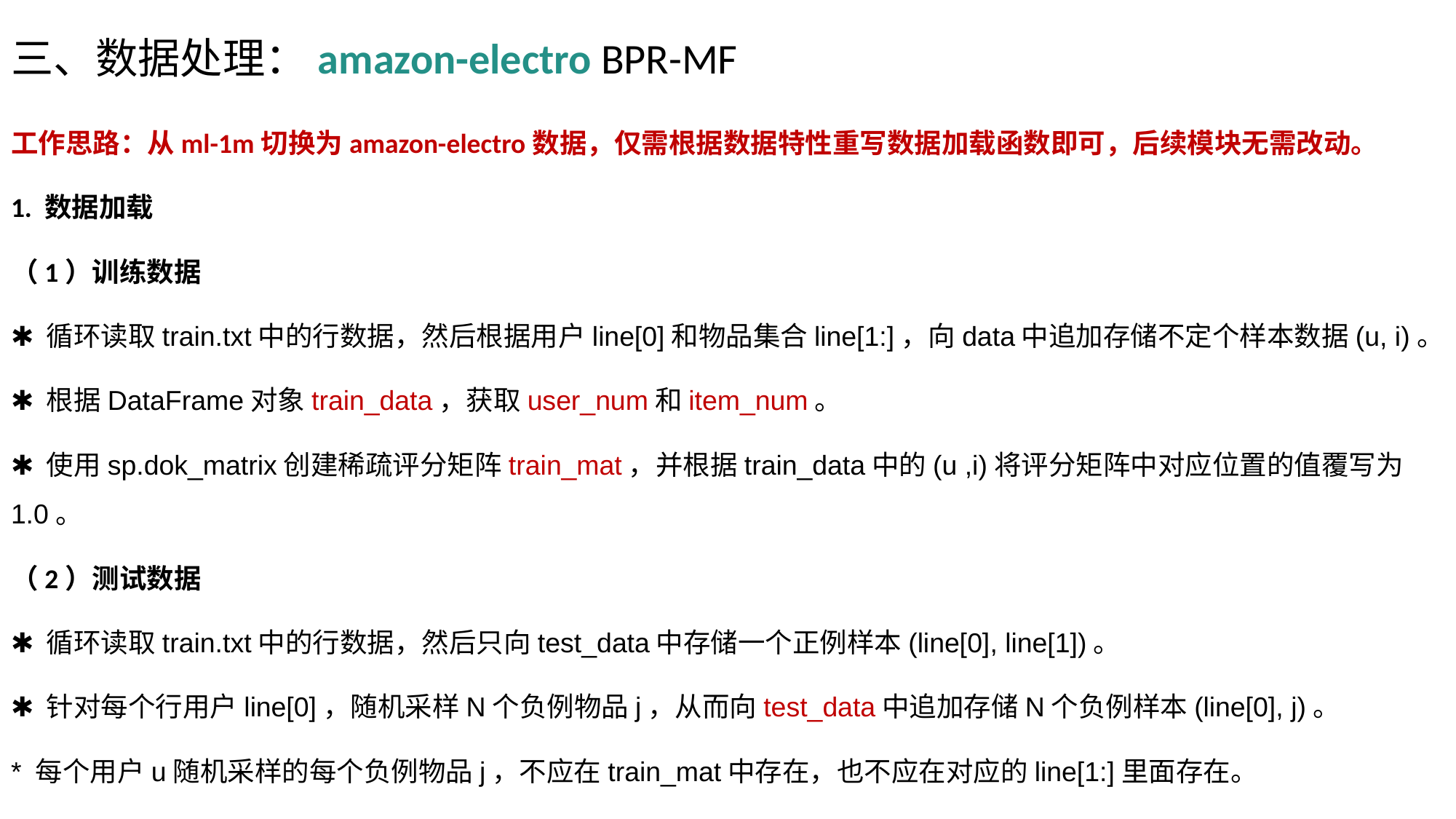

# 三、数据处理：amazon-electro BPR-MF
工作思路：从ml-1m切换为amazon-electro数据，仅需根据数据特性重写数据加载函数即可，后续模块无需改动。
1. 数据加载
（1）训练数据
✱ 循环读取train.txt中的行数据，然后根据用户line[0]和物品集合line[1:]，向data中追加存储不定个样本数据(u, i)。
✱ 根据DataFrame对象train_data，获取user_num和item_num。
✱ 使用sp.dok_matrix创建稀疏评分矩阵train_mat，并根据train_data中的(u ,i)将评分矩阵中对应位置的值覆写为1.0。
（2）测试数据
✱ 循环读取train.txt中的行数据，然后只向test_data中存储一个正例样本(line[0], line[1])。
✱ 针对每个行用户line[0]，随机采样N个负例物品j，从而向test_data中追加存储N个负例样本(line[0], j)。
* 每个用户u随机采样的每个负例物品j，不应在train_mat中存在，也不应在对应的line[1:]里面存在。